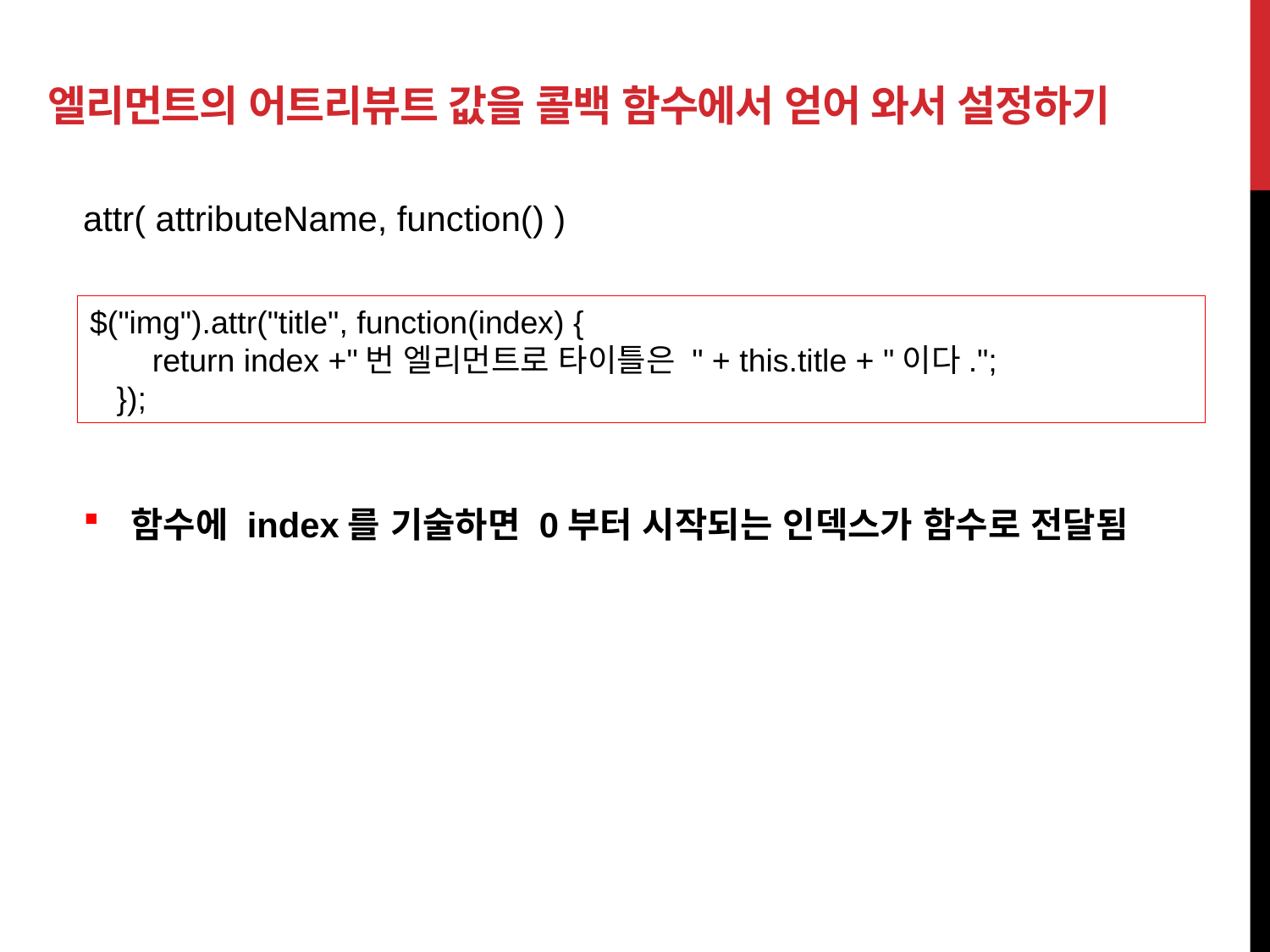

# 엘리먼트의 어트리뷰트 값을 콜백 함수에서 얻어 와서 설정하기
attr( attributeName, function() )
$("img").attr("title", function(index) {
       return index +"번 엘리먼트로 타이틀은 " + this.title + "이다.";
   });
함수에 index를 기술하면 0부터 시작되는 인덱스가 함수로 전달됨